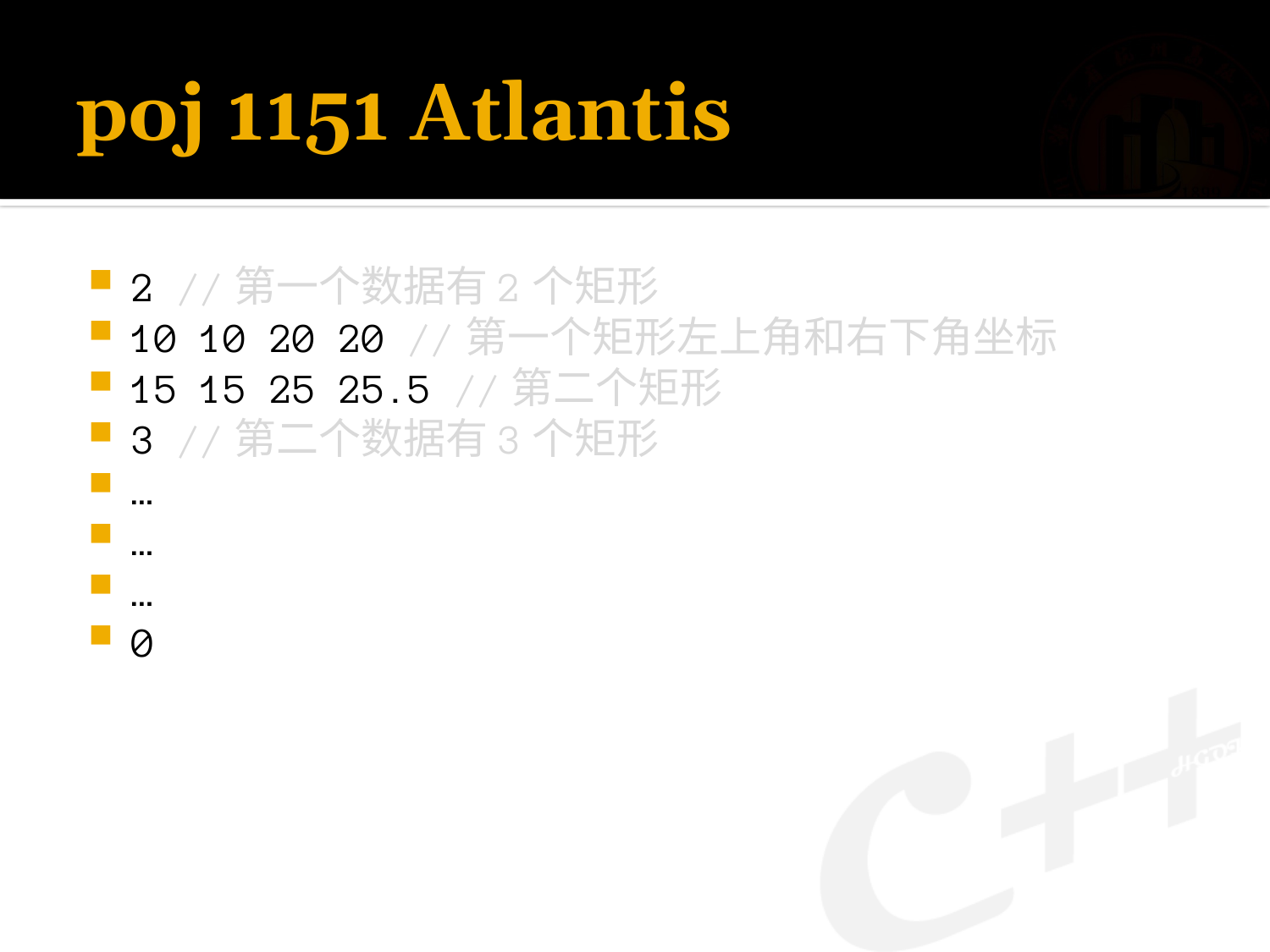

# poj 1151 Atlantis
2 //第一个数据有2个矩形
10 10 20 20 //第一个矩形左上角和右下角坐标
15 15 25 25.5 //第二个矩形
3 //第二个数据有3个矩形
…
…
…
0